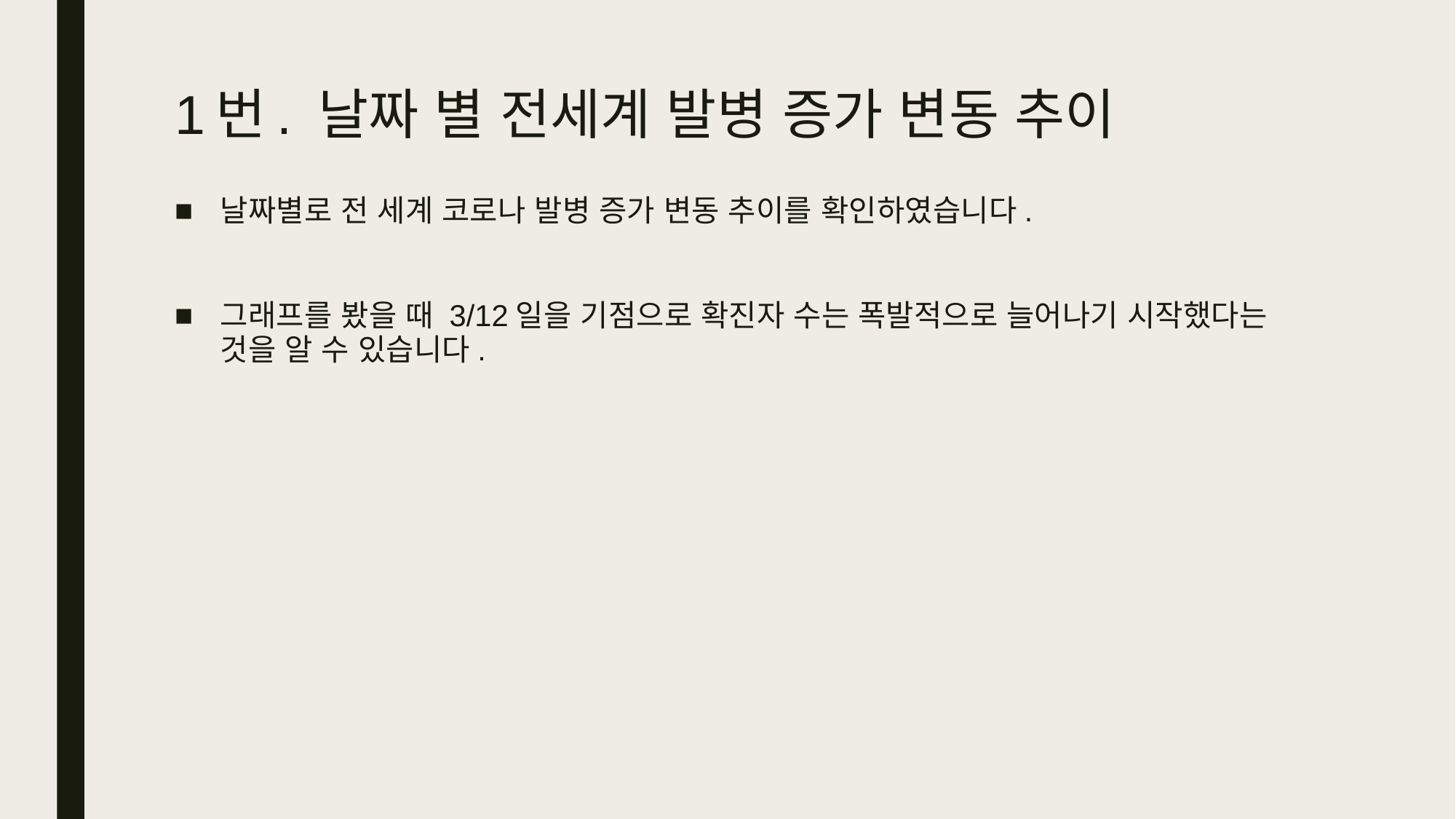

# 1번. 날짜 별 전세계 발병 증가 변동 추이
날짜별로 전 세계 코로나 발병 증가 변동 추이를 확인하였습니다.

그래프를 봤을 때 3/12일을 기점으로 확진자 수는 폭발적으로 늘어나기 시작했다는 것을 알 수 있습니다.